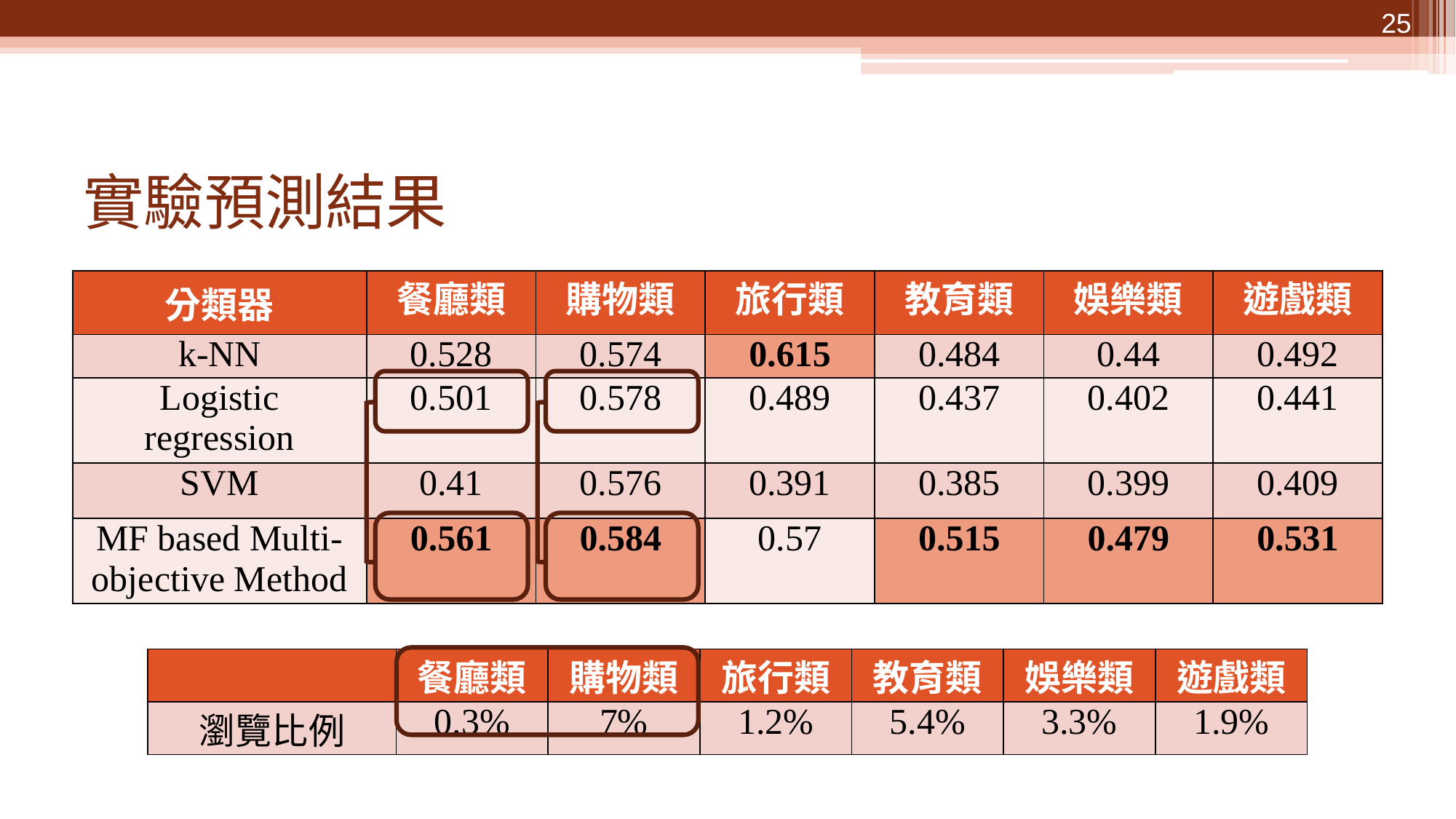

25
# 實驗預測結果
| 分類器 | 餐廳類 | 購物類 | 旅行類 | 教育類 | 娛樂類 | 遊戲類 |
| --- | --- | --- | --- | --- | --- | --- |
| k-NN | 0.528 | 0.574 | 0.615 | 0.484 | 0.44 | 0.492 |
| Logistic regression | 0.501 | 0.578 | 0.489 | 0.437 | 0.402 | 0.441 |
| SVM | 0.41 | 0.576 | 0.391 | 0.385 | 0.399 | 0.409 |
| MF based Multi-objective Method | 0.561 | 0.584 | 0.57 | 0.515 | 0.479 | 0.531 |

|  | 餐廳類 | 購物類 | 旅行類 | 教育類 | 娛樂類 | 遊戲類 |
| --- | --- | --- | --- | --- | --- | --- |
| 瀏覽比例 | 0.3% | 7% | 1.2% | 5.4% | 3.3% | 1.9% |